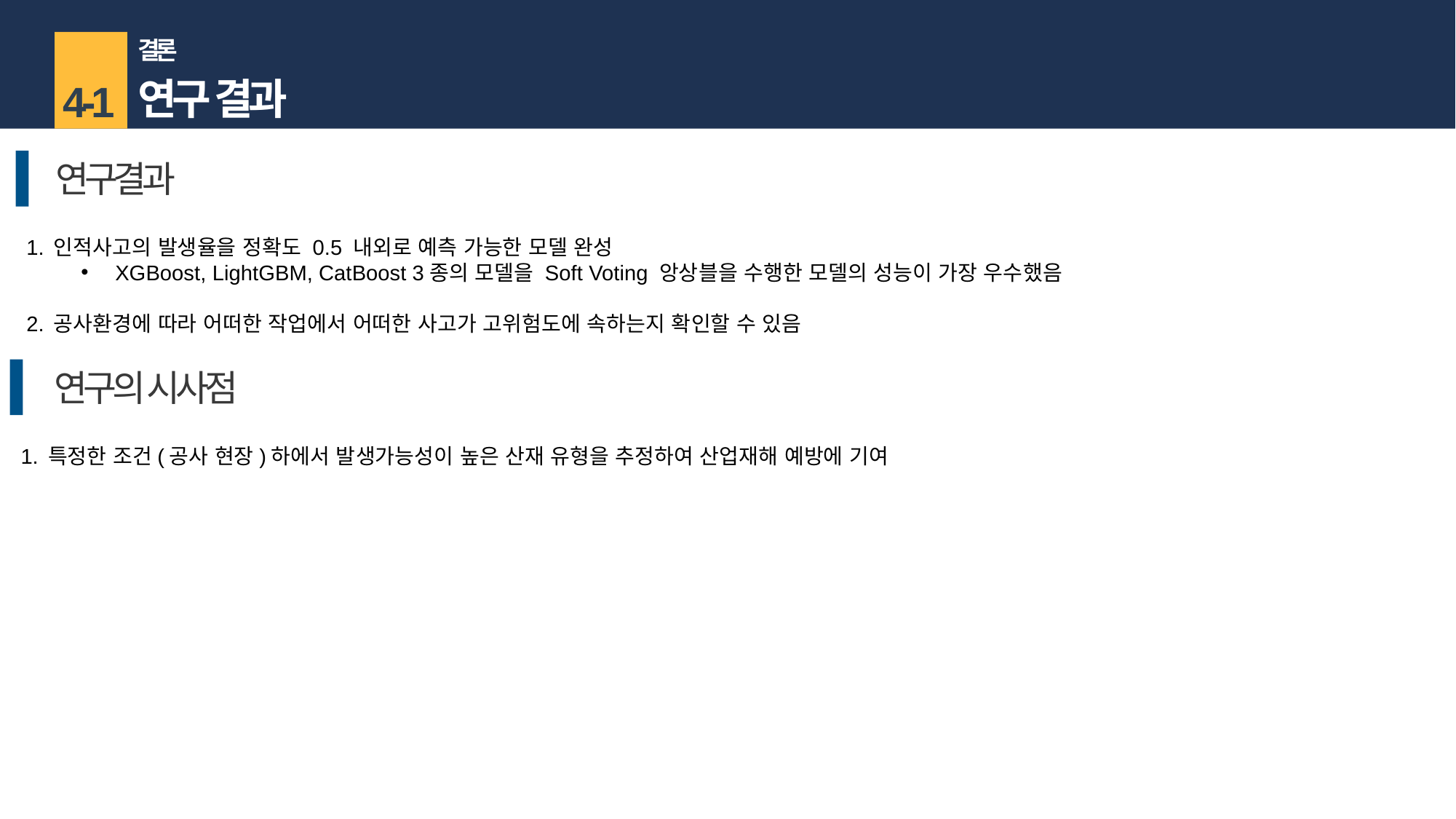

결론

연구 결과
4-1

연구결과
인적사고의 발생율을 정확도 0.5 내외로 예측 가능한 모델 완성
XGBoost, LightGBM, CatBoost 3종의 모델을 Soft Voting 앙상블을 수행한 모델의 성능이 가장 우수했음

공사환경에 따라 어떠한 작업에서 어떠한 사고가 고위험도에 속하는지 확인할 수 있음

연구의 시사점
특정한 조건(공사 현장)하에서 발생가능성이 높은 산재 유형을 추정하여 산업재해 예방에 기여